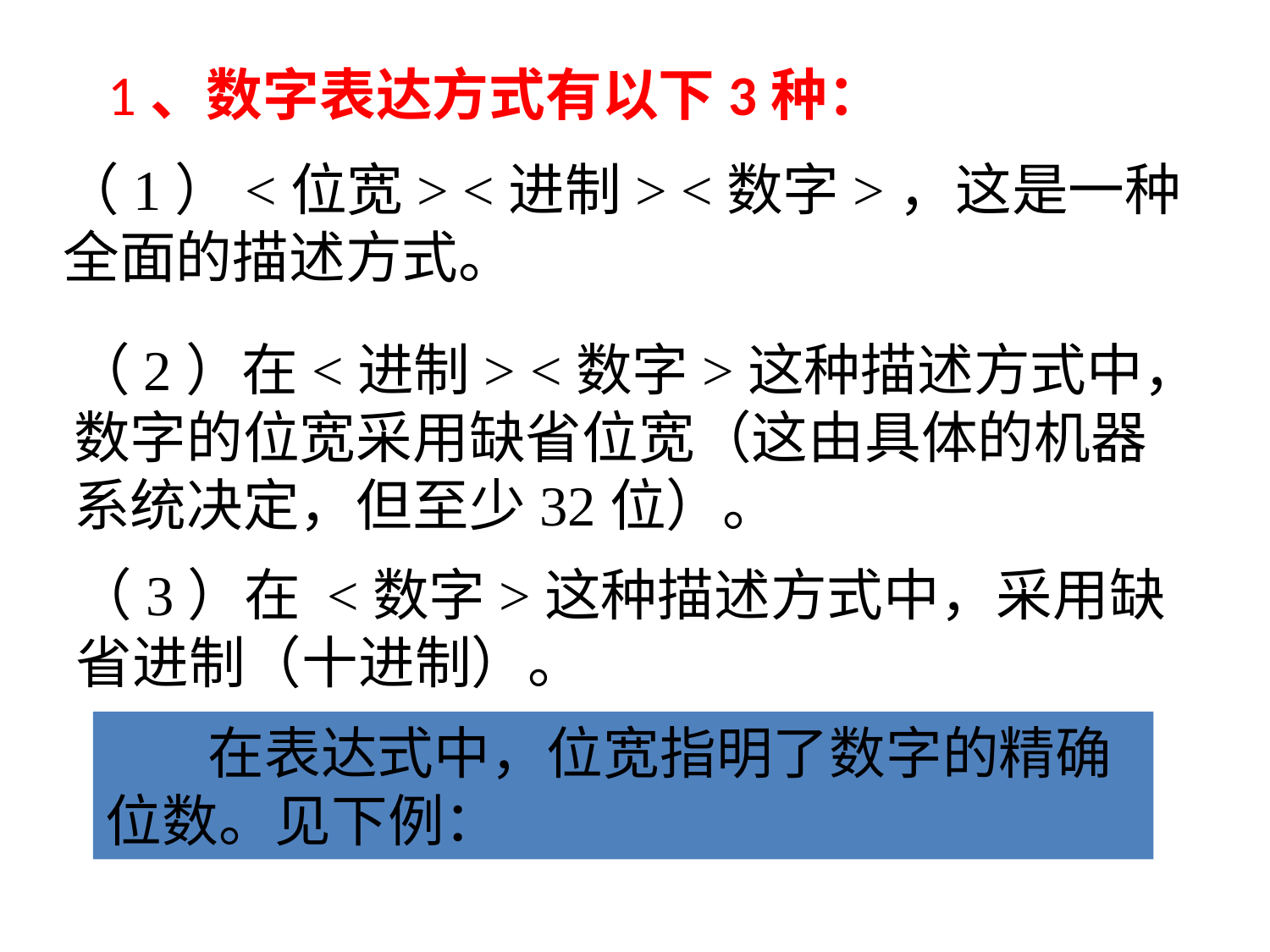

1、数字表达方式有以下3种：
（1）<位宽> <进制> <数字>，这是一种全面的描述方式。
（2）在<进制> <数字>这种描述方式中，数字的位宽采用缺省位宽（这由具体的机器系统决定，但至少32位）。
（3）在 <数字>这种描述方式中，采用缺省进制（十进制）。
       在表达式中，位宽指明了数字的精确位数。见下例：